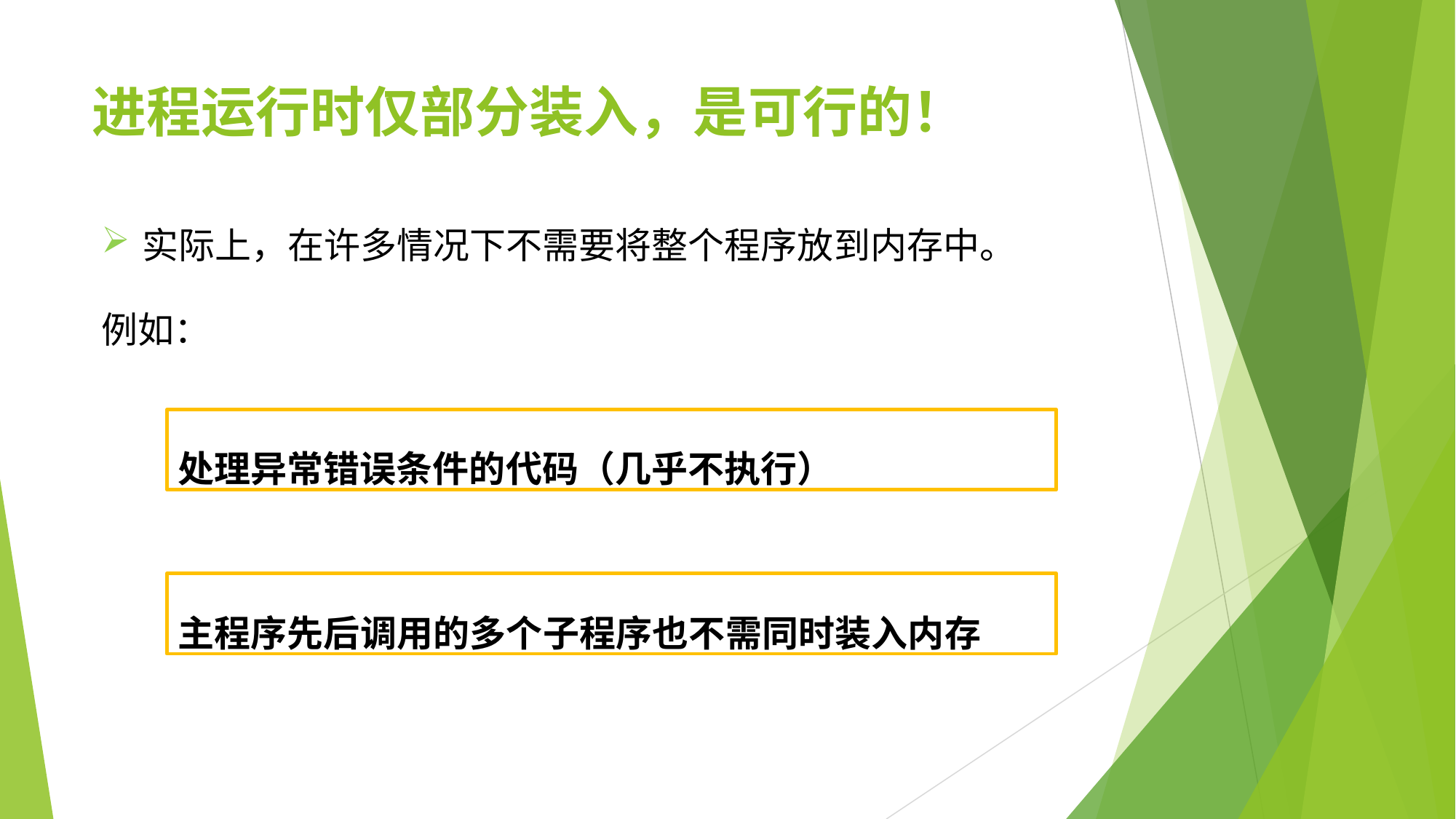

# 进程运行时仅部分装入，是可行的！
实际上，在许多情况下不需要将整个程序放到内存中。

例如：

处理异常错误条件的代码（几乎不执行）

主程序先后调用的多个子程序也不需同时装入内存